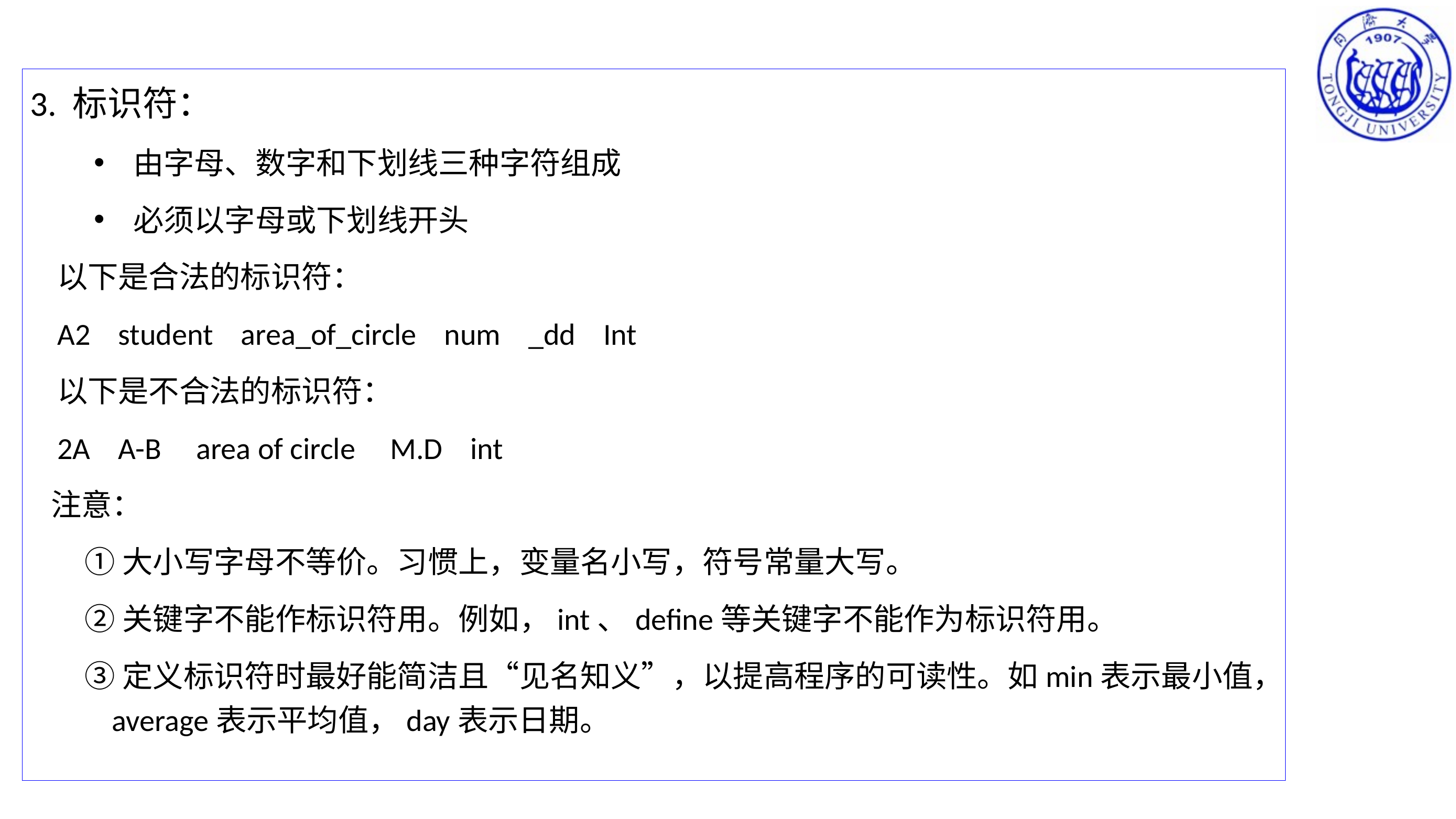

3. 标识符：
由字母、数字和下划线三种字符组成
必须以字母或下划线开头
	以下是合法的标识符：
	A2    student    area_of_circle    num    _dd    Int
	以下是不合法的标识符：
	2A    A-B     area of circle     M.D    int
  注意：
①大小写字母不等价。习惯上，变量名小写，符号常量大写。
②关键字不能作标识符用。例如，int、define等关键字不能作为标识符用。
③定义标识符时最好能简洁且“见名知义”，以提高程序的可读性。如min表示最小值，average表示平均值，day表示日期。